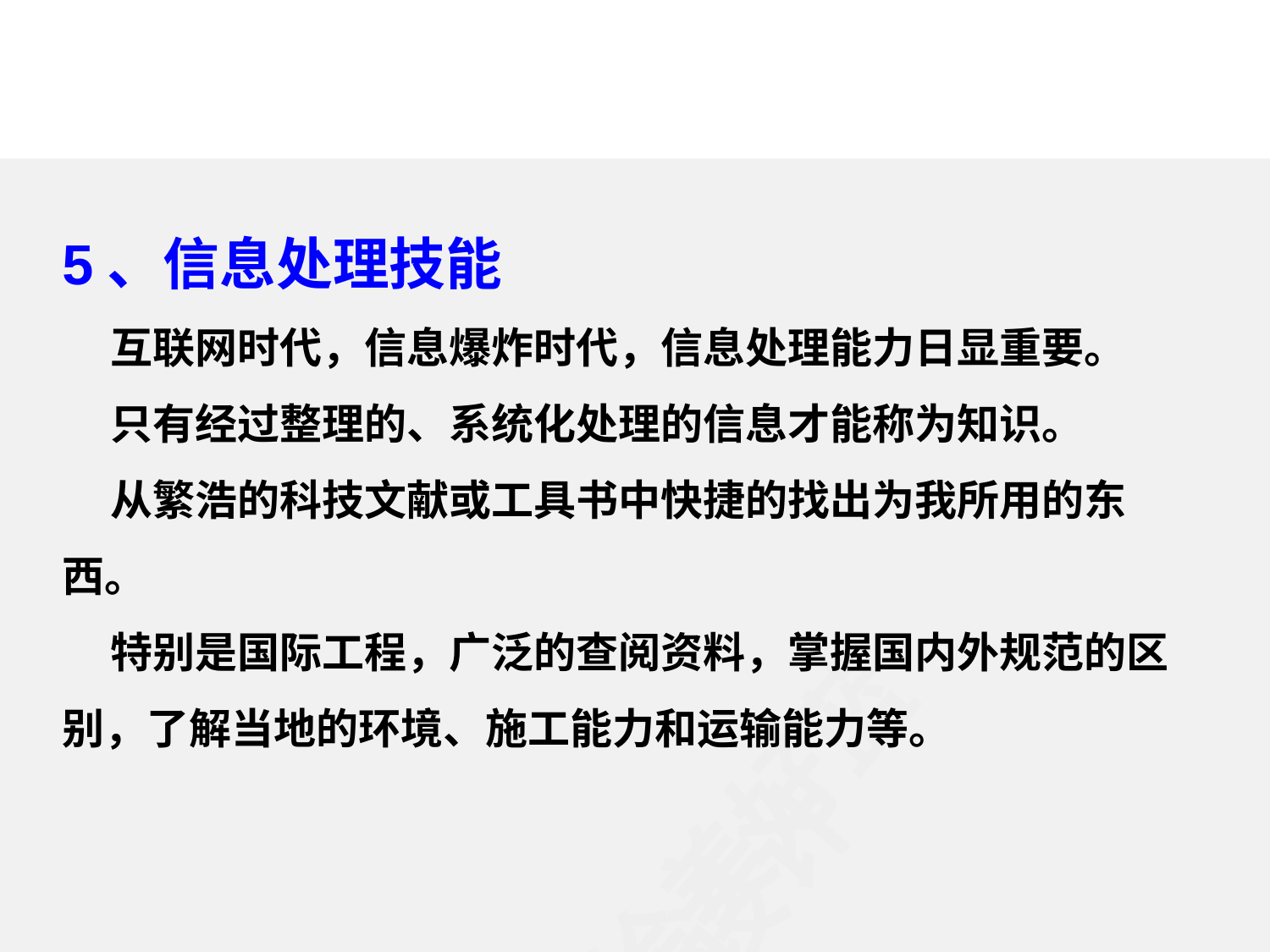

5、信息处理技能
    互联网时代，信息爆炸时代，信息处理能力日显重要。
    只有经过整理的、系统化处理的信息才能称为知识。
    从繁浩的科技文献或工具书中快捷的找出为我所用的东西。
    特别是国际工程，广泛的查阅资料，掌握国内外规范的区别，了解当地的环境、施工能力和运输能力等。